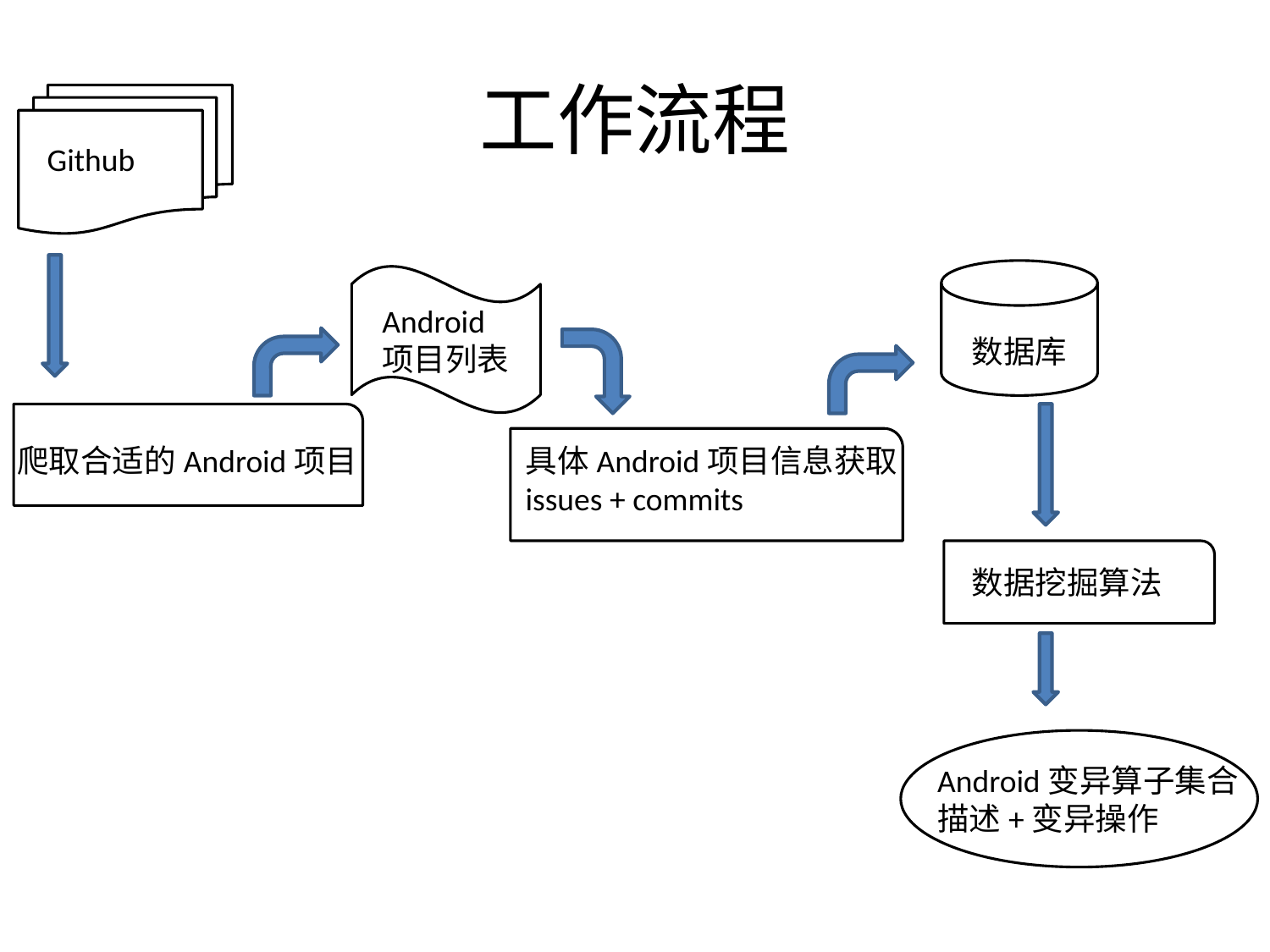

# 工作流程

Github

Android项目列表
数据库

爬取合适的Android项目
具体Android项目信息获取
issues + commits

数据挖掘算法

Android变异算子集合
描述+变异操作